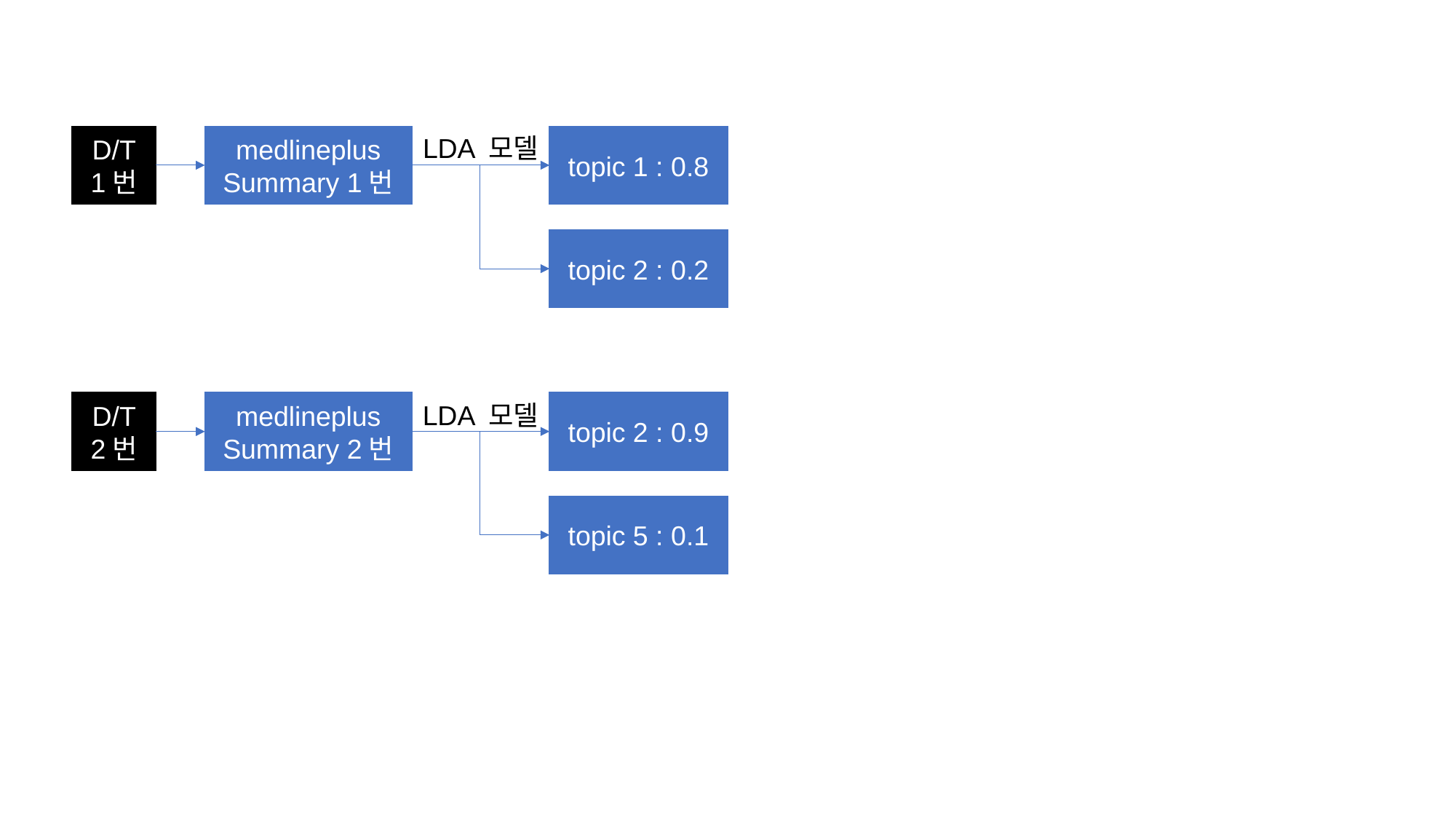

LDA 모델
D/T 1번
medlineplus Summary 1번
topic 1 : 0.8
topic 2 : 0.2
LDA 모델
D/T 2번
medlineplus Summary 2번
topic 2 : 0.9
topic 5 : 0.1